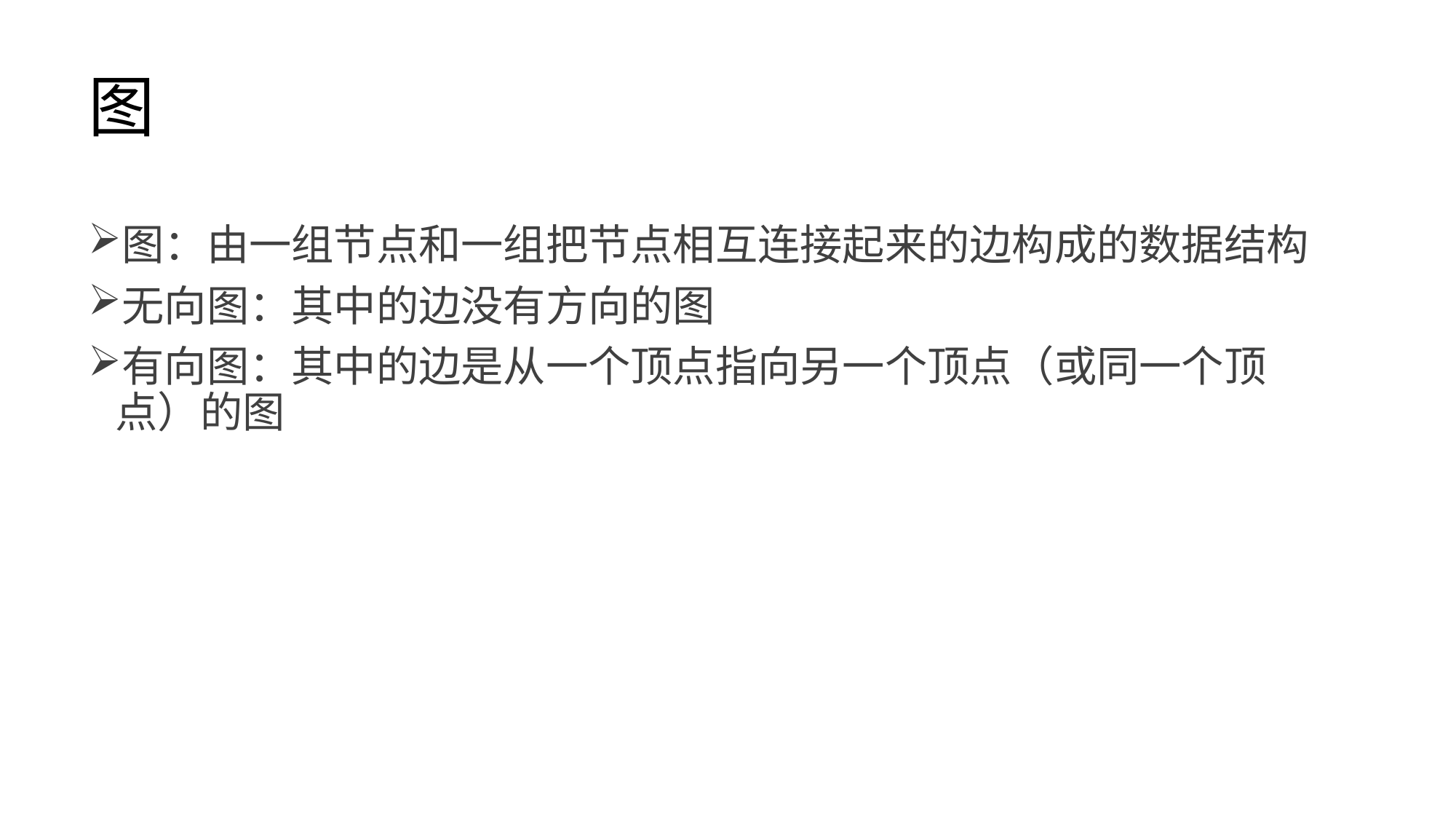

# 图
图：由一组节点和一组把节点相互连接起来的边构成的数据结构
无向图：其中的边没有方向的图
有向图：其中的边是从一个顶点指向另一个顶点（或同一个顶点）的图